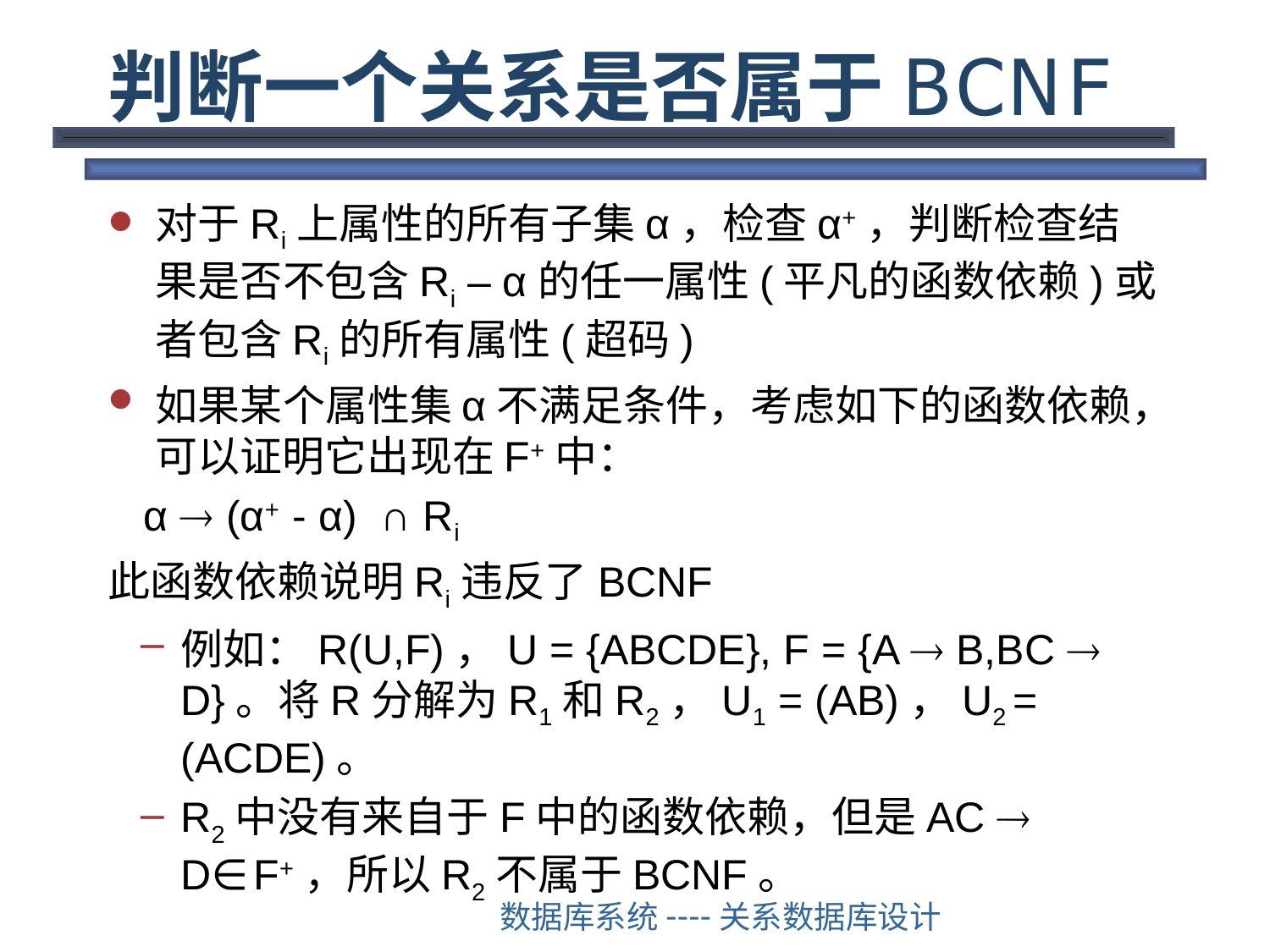

# 判断一个关系是否属于BCNF
对于Ri上属性的所有子集α，检查α+，判断检查结果是否不包含Ri – α的任一属性(平凡的函数依赖)或者包含Ri的所有属性(超码)
如果某个属性集α不满足条件，考虑如下的函数依赖，可以证明它出现在F+中：
   α → (α+  - α)  ∩ Ri
此函数依赖说明Ri违反了BCNF
例如：R(U,F)，U = {ABCDE}, F = {A → B,BC → D}。将R分解为R1和R2，U1 = (AB)，U2 = (ACDE)。
R2中没有来自于F中的函数依赖，但是AC → D∈F+，所以R2不属于BCNF。
数据库系统----关系数据库设计